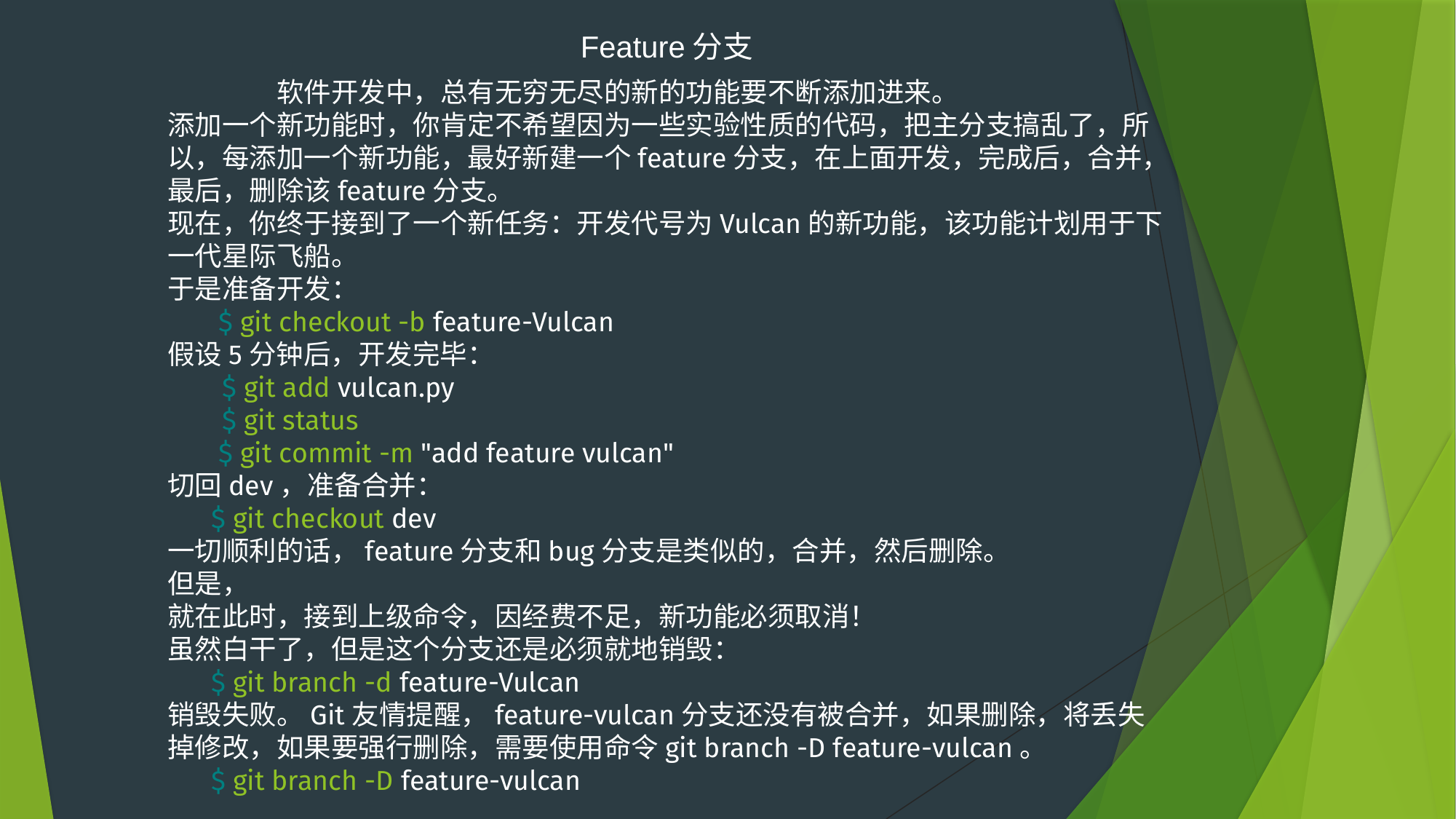

Feature分支
	软件开发中，总有无穷无尽的新的功能要不断添加进来。
添加一个新功能时，你肯定不希望因为一些实验性质的代码，把主分支搞乱了，所以，每添加一个新功能，最好新建一个feature分支，在上面开发，完成后，合并，最后，删除该feature分支。
现在，你终于接到了一个新任务：开发代号为Vulcan的新功能，该功能计划用于下一代星际飞船。
于是准备开发：
       $ git checkout -b feature-Vulcan
假设5分钟后，开发完毕：
$ git add vulcan.py
$ git status
       $ git commit -m "add feature vulcan"
切回dev，准备合并：
      $ git checkout dev
一切顺利的话，feature分支和bug分支是类似的，合并，然后删除。
但是，
就在此时，接到上级命令，因经费不足，新功能必须取消！
虽然白干了，但是这个分支还是必须就地销毁：
      $ git branch -d feature-Vulcan
销毁失败。Git友情提醒，feature-vulcan分支还没有被合并，如果删除，将丢失掉修改，如果要强行删除，需要使用命令git branch -D feature-vulcan。
      $ git branch -D feature-vulcan

现在我们强行删除：